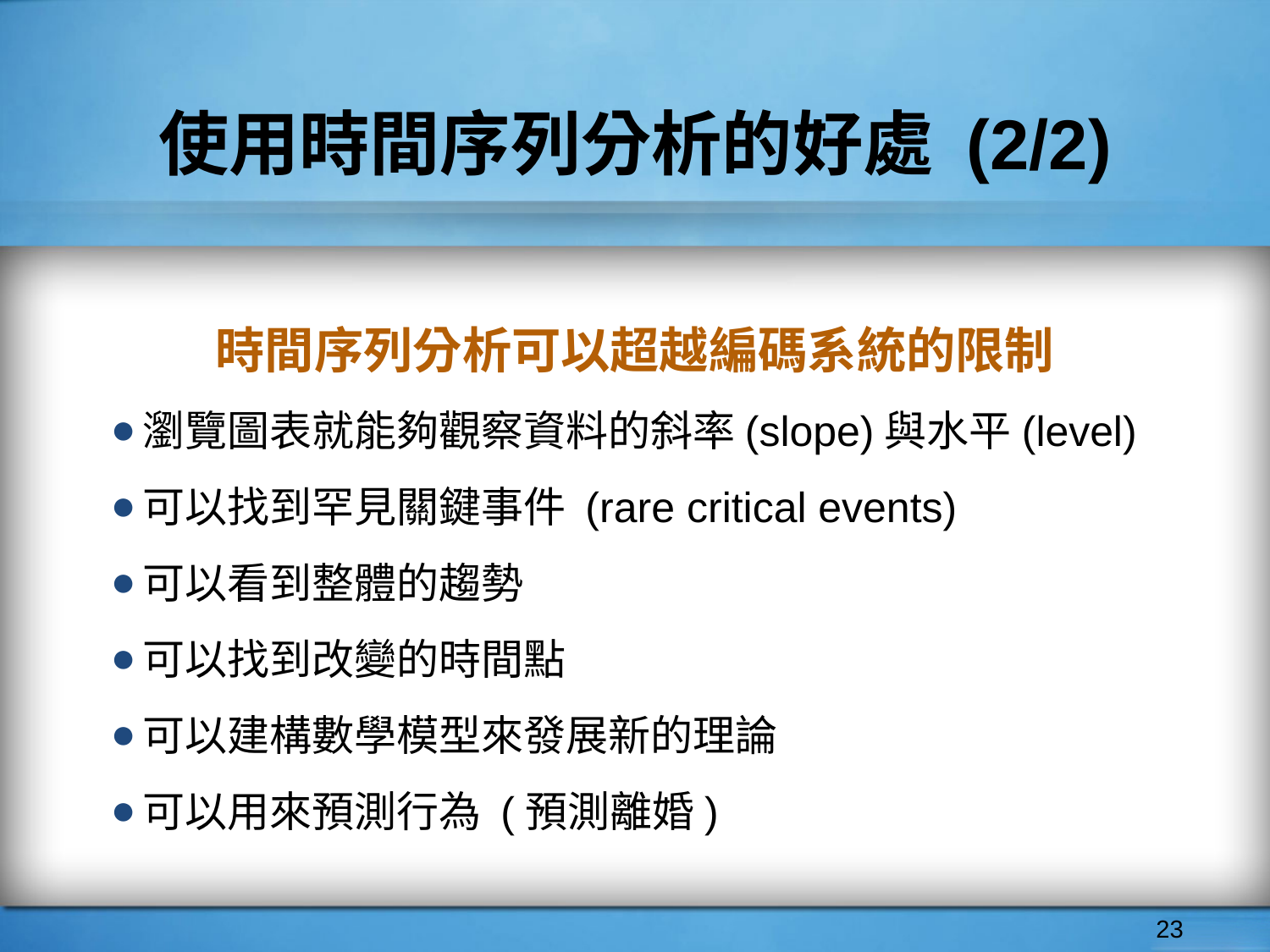

# 使用時間序列分析的好處 (2/2)
時間序列分析可以超越編碼系統的限制
瀏覽圖表就能夠觀察資料的斜率(slope)與水平(level)
可以找到罕見關鍵事件 (rare critical events)
可以看到整體的趨勢
可以找到改變的時間點
可以建構數學模型來發展新的理論
可以用來預測行為 (預測離婚)
23